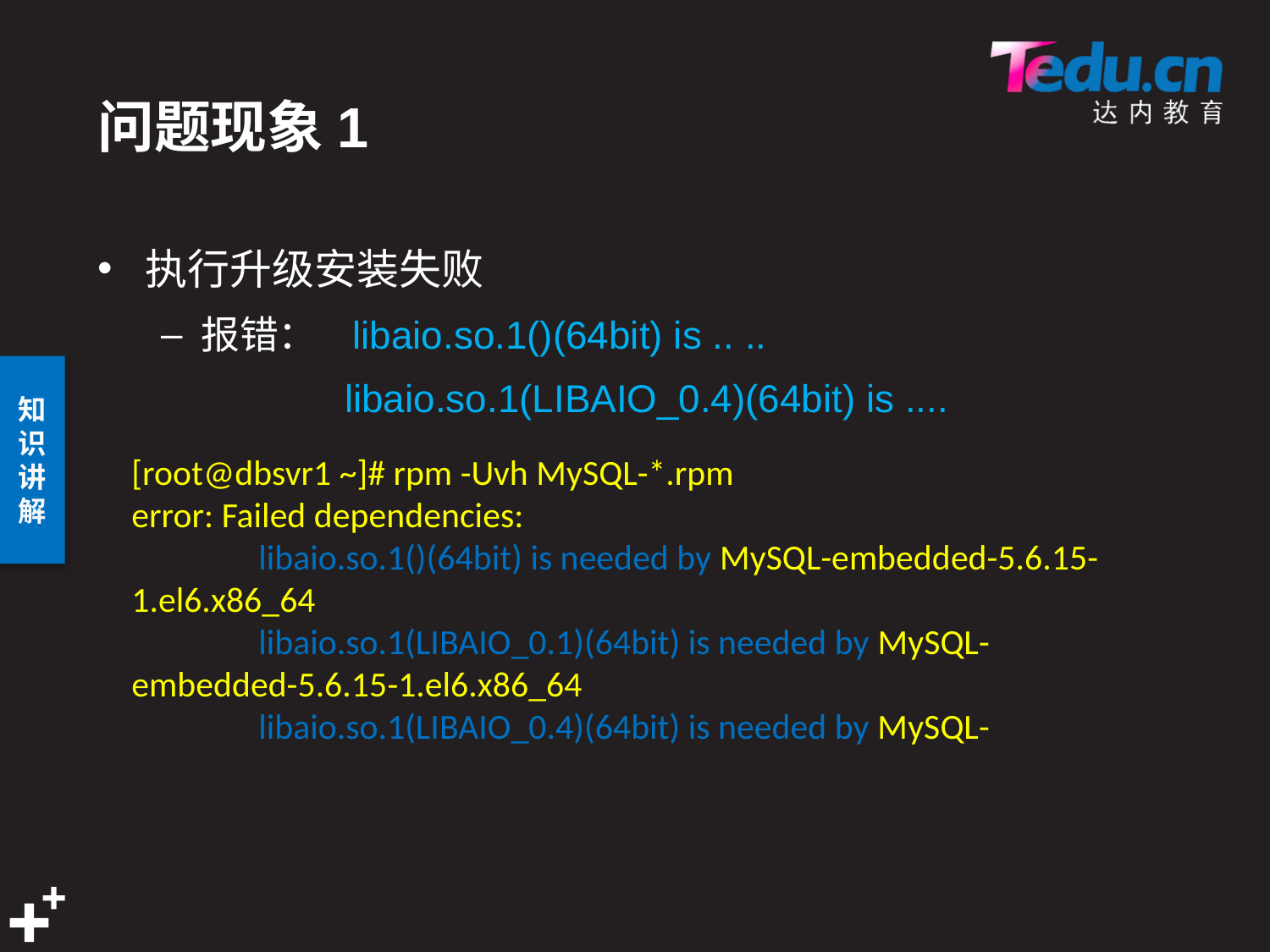

# 问题现象1
执行升级安装失败
报错：   libaio.so.1()(64bit) is .. ..
                 libaio.so.1(LIBAIO_0.4)(64bit) is ....
[root@dbsvr1 ~]# rpm -Uvh MySQL-*.rpm
error: Failed dependencies:
	libaio.so.1()(64bit) is needed by MySQL-embedded-5.6.15-1.el6.x86_64
	libaio.so.1(LIBAIO_0.1)(64bit) is needed by MySQL-embedded-5.6.15-1.el6.x86_64
	libaio.so.1(LIBAIO_0.4)(64bit) is needed by MySQL-